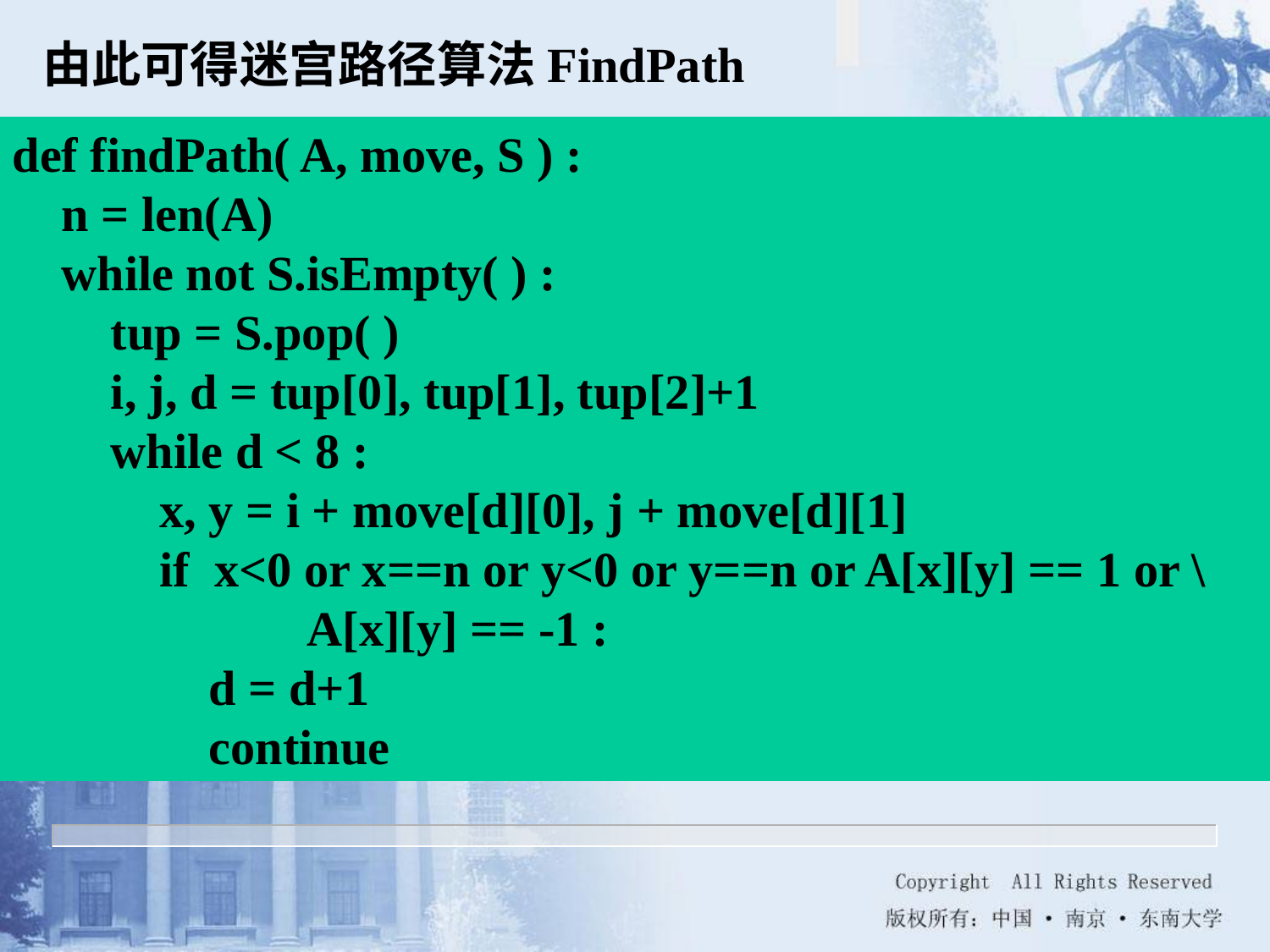

由此可得迷宫路径算法FindPath
def findPath( A, move, S ) :
    n = len(A)
    while not S.isEmpty( ) :
        tup = S.pop( )
        i, j, d = tup[0], tup[1], tup[2]+1
        while d < 8 :
            x, y = i + move[d][0], j + move[d][1]
            if  x<0 or x==n or y<0 or y==n or A[x][y] == 1 or \
                        A[x][y] == -1 :
                d = d+1
                continue